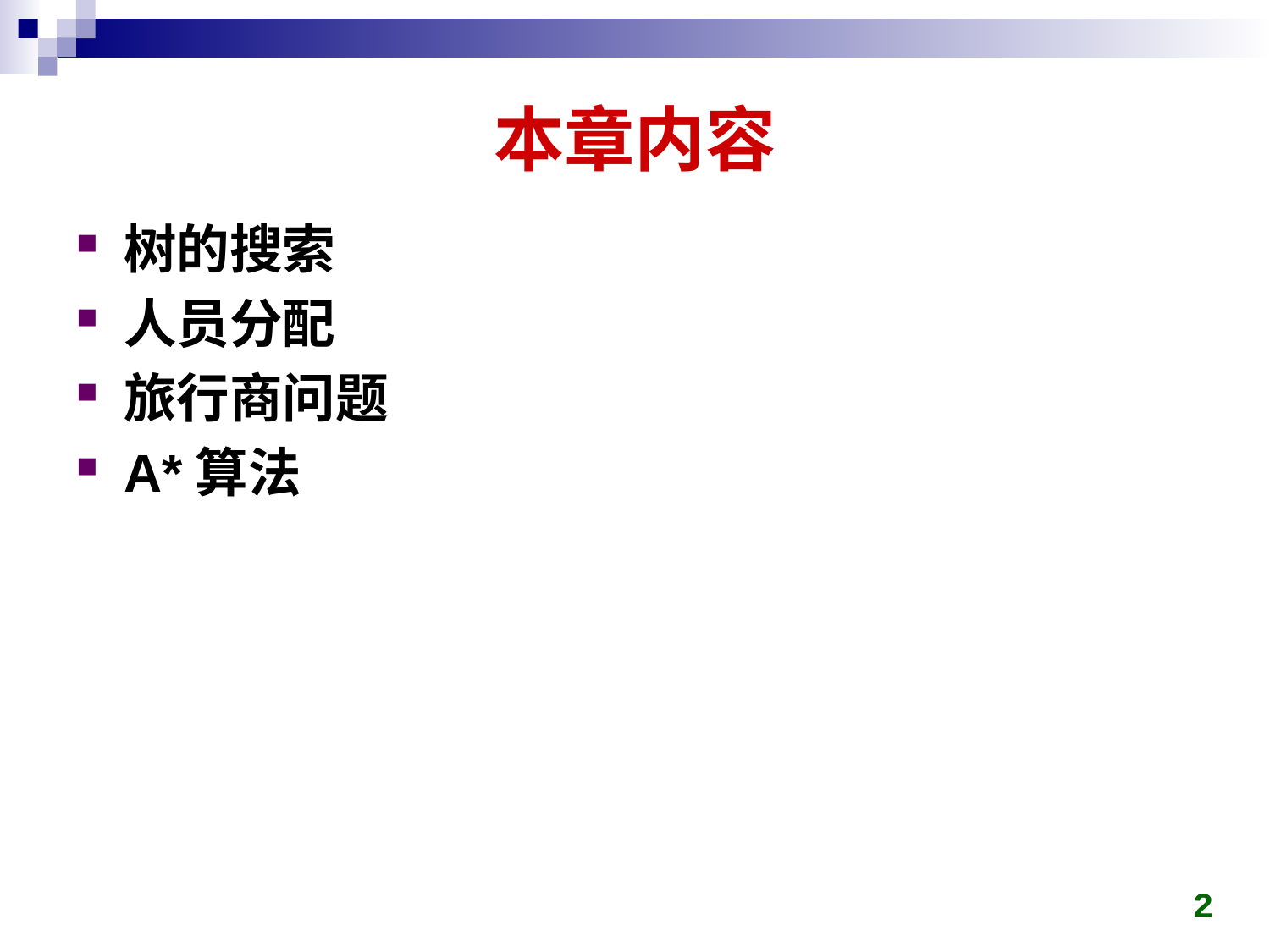

# 本章内容
树的搜索
人员分配
旅行商问题
A*算法
2